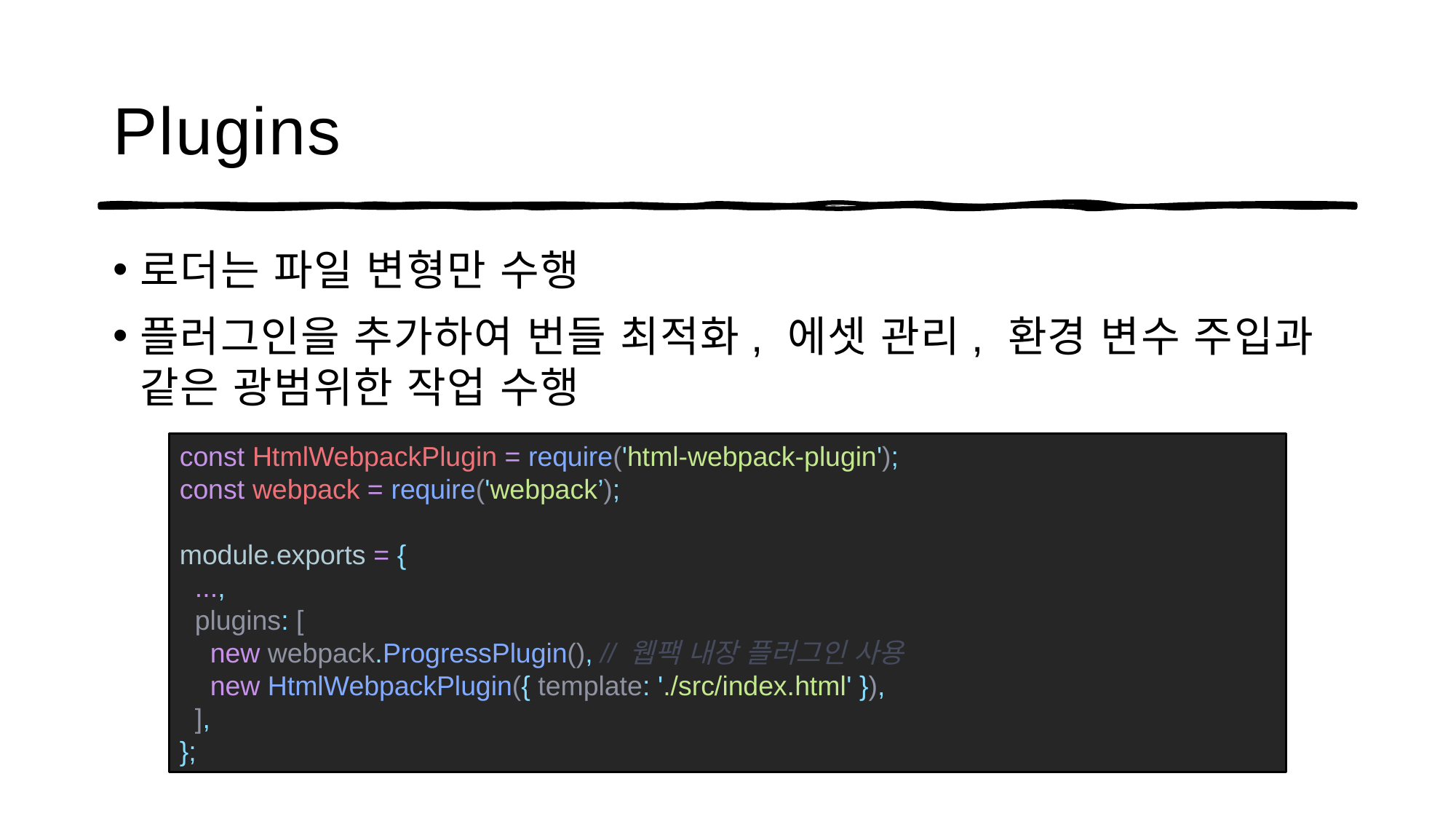

# Plugins
로더는 파일 변형만 수행
플러그인을 추가하여 번들 최적화, 에셋 관리, 환경 변수 주입과 같은 광범위한 작업 수행
const HtmlWebpackPlugin = require('html-webpack-plugin'); const webpack = require('webpack’);
module.exports = {
  ...,
  plugins: [
    new webpack.ProgressPlugin(), // 웹팩 내장 플러그인 사용
    new HtmlWebpackPlugin({ template: './src/index.html' }),
  ],
};